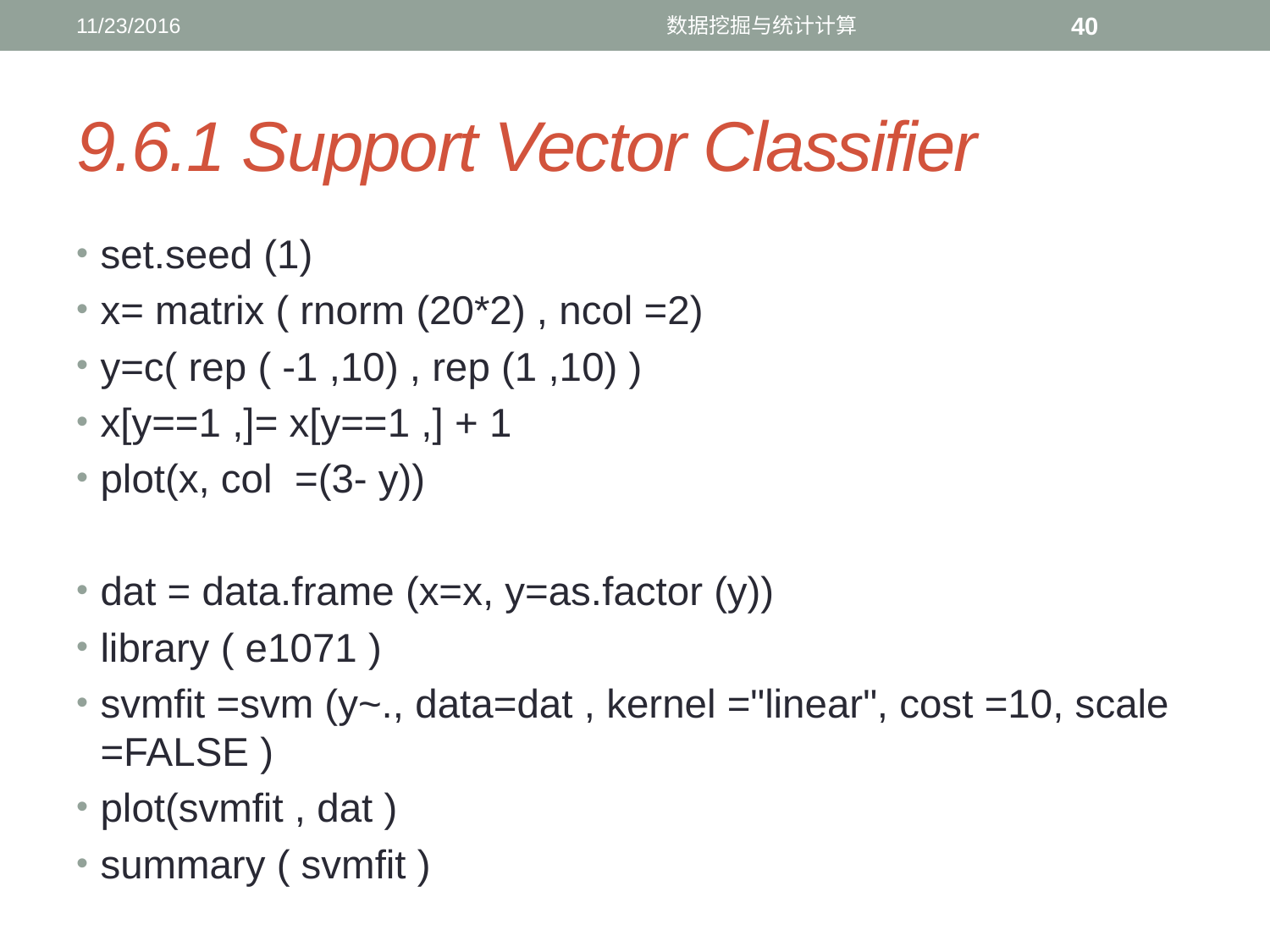

11/23/2016
数据挖掘与统计计算
40
# 9.6.1 Support Vector Classifier
set.seed (1)
x= matrix ( rnorm (20*2) , ncol =2)
y=c( rep ( -1 ,10) , rep (1 ,10) )
x[y==1 ,]= x[y==1 ,] + 1
plot(x, col  =(3- y))

dat = data.frame (x=x, y=as.factor (y))
library ( e1071 )
svmfit =svm (y~., data=dat , kernel ="linear", cost =10, scale =FALSE )
plot(svmfit , dat )
summary ( svmfit )